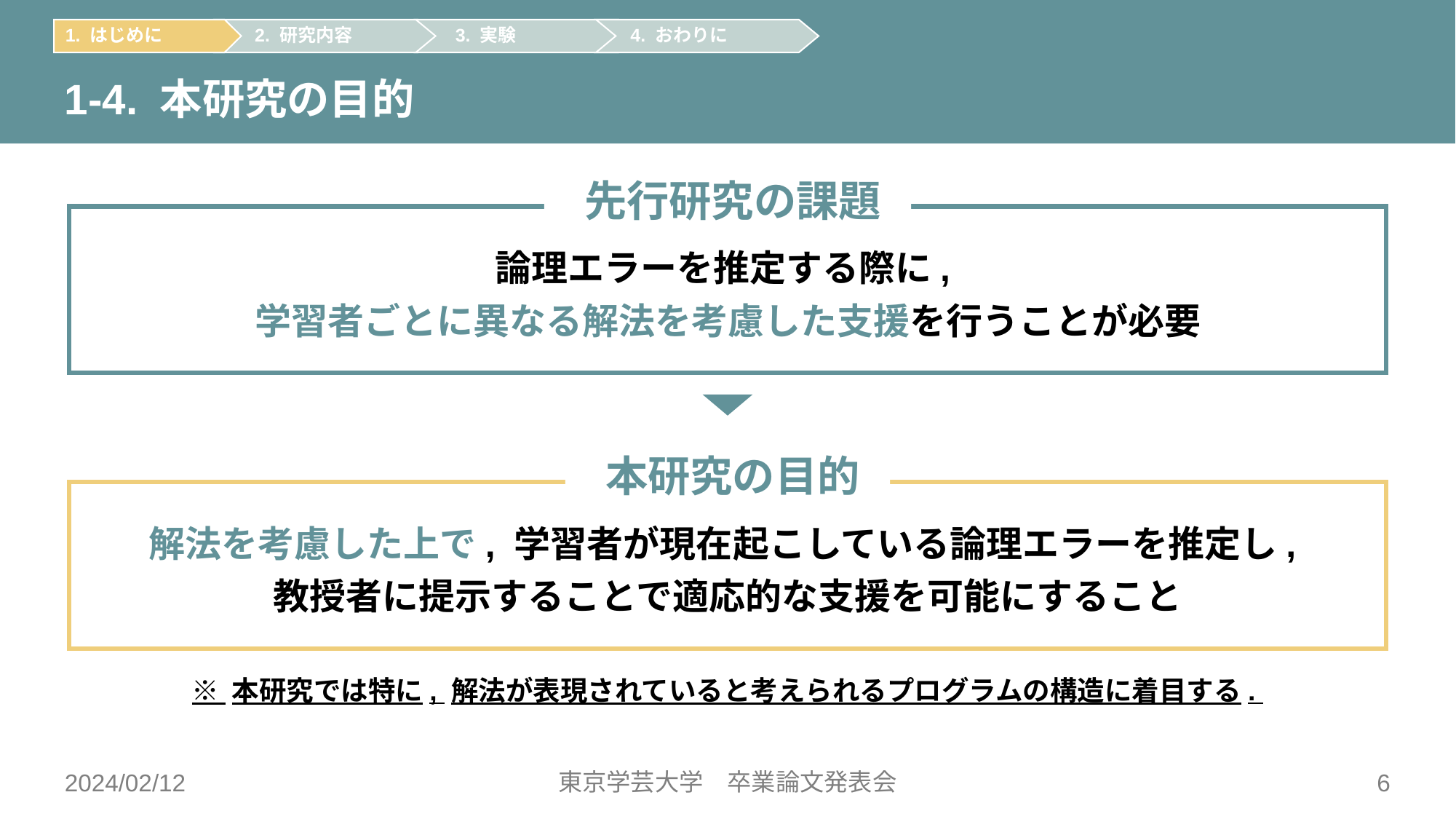

1. はじめに
    2. 研究内容
    3. 実験
   4. おわりに
1-4. 本研究の目的
  先行研究の課題

論理エラーを推定する際に,
学習者ごとに異なる解法を考慮した支援を行うことが必要

  本研究の目的

解法を考慮した上で, 学習者が現在起こしている論理エラーを推定し,
教授者に提示することで適応的な支援を可能にすること
※ 本研究では特に, 解法が表現されていると考えられるプログラムの構造に着目する.
東京学芸大学　卒業論文発表会
2024/02/12
6